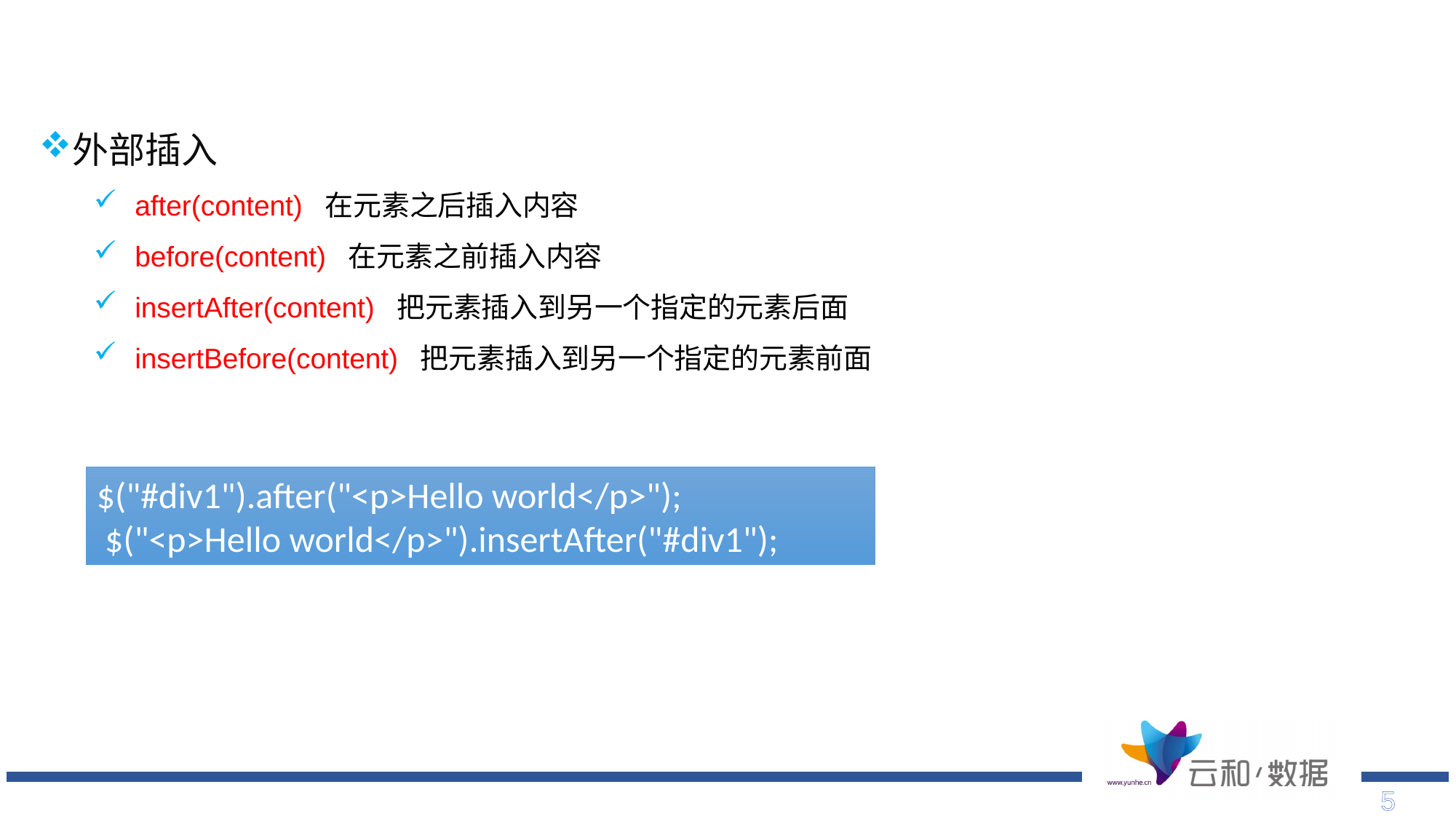

外部插入
after(content)  在元素之后插入内容
before(content)  在元素之前插入内容
insertAfter(content)  把元素插入到另一个指定的元素后面
insertBefore(content)  把元素插入到另一个指定的元素前面
$("#div1").after("<p>Hello world</p>");
 $("<p>Hello world</p>").insertAfter("#div1");